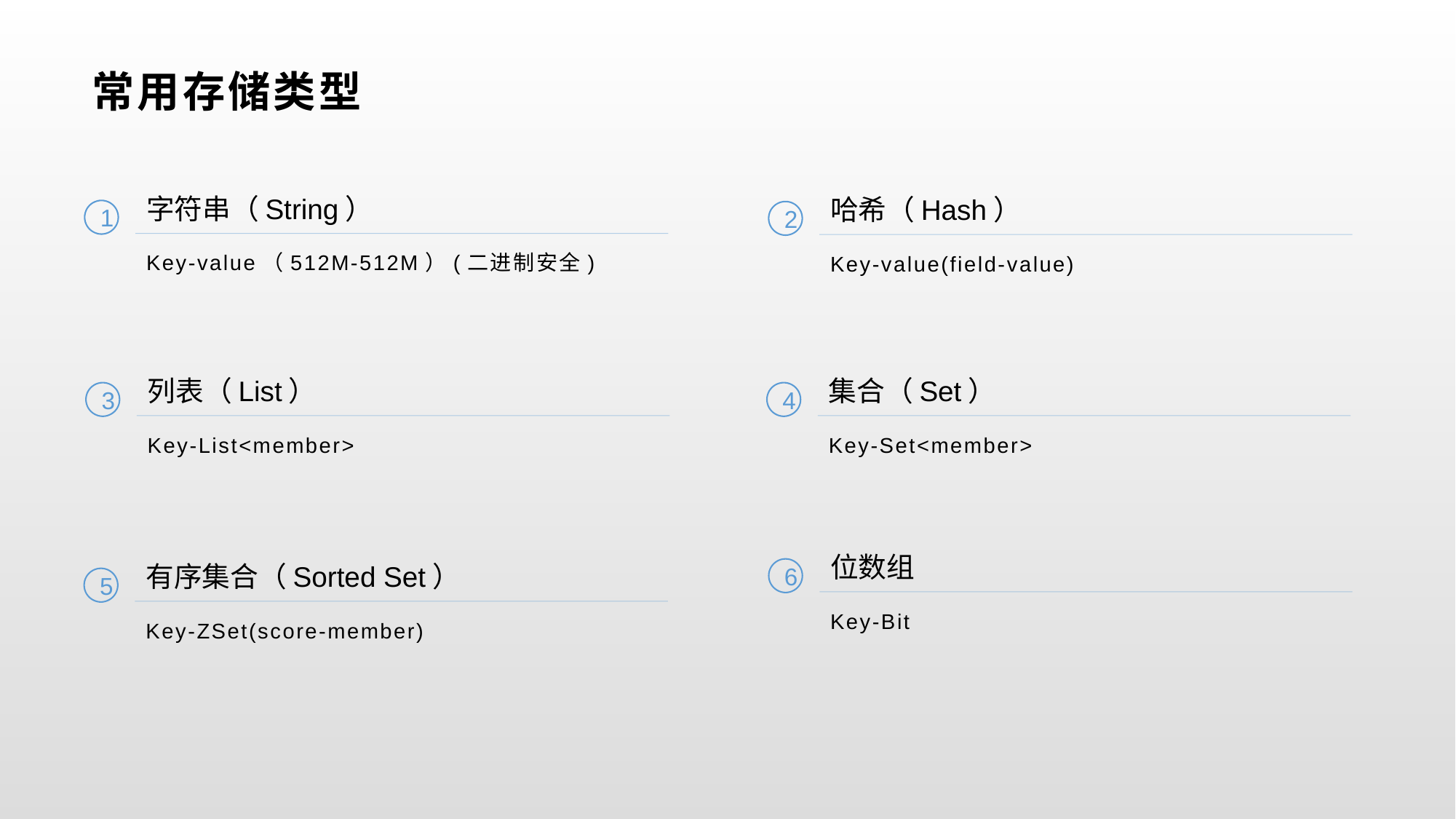

常用存储类型
字符串（String）
哈希（Hash）

1
2
Key-value（512M-512M）(二进制安全)
Key-value(field-value)
列表（List）

集合（Set）

3
4
Key-List<member>
Key-Set<member>
位数组

有序集合（Sorted Set）
6
5
Key-Bit
Key-ZSet(score-member)